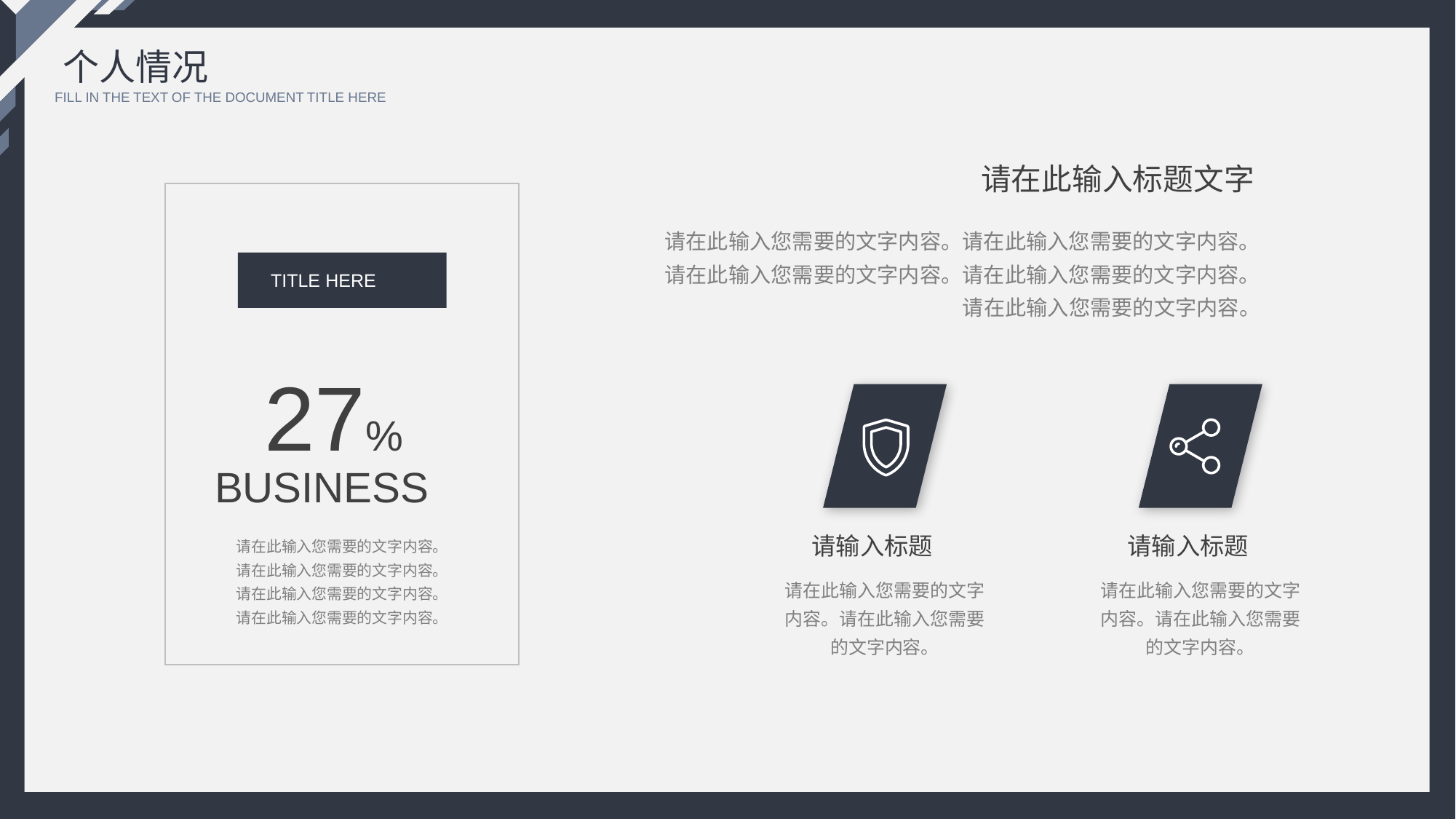

个人情况
FILL IN THE TEXT OF THE DOCUMENT TITLE HERE
请在此输入标题文字

请在此输入您需要的文字内容。请在此输入您需要的文字内容。请在此输入您需要的文字内容。请在此输入您需要的文字内容。请在此输入您需要的文字内容。

TITLE HERE
27%

BUSINESS
请输入标题
请输入标题
请在此输入您需要的文字内容。请在此输入您需要的文字内容。请在此输入您需要的文字内容。请在此输入您需要的文字内容。
请在此输入您需要的文字内容。请在此输入您需要的文字内容。
请在此输入您需要的文字内容。请在此输入您需要的文字内容。